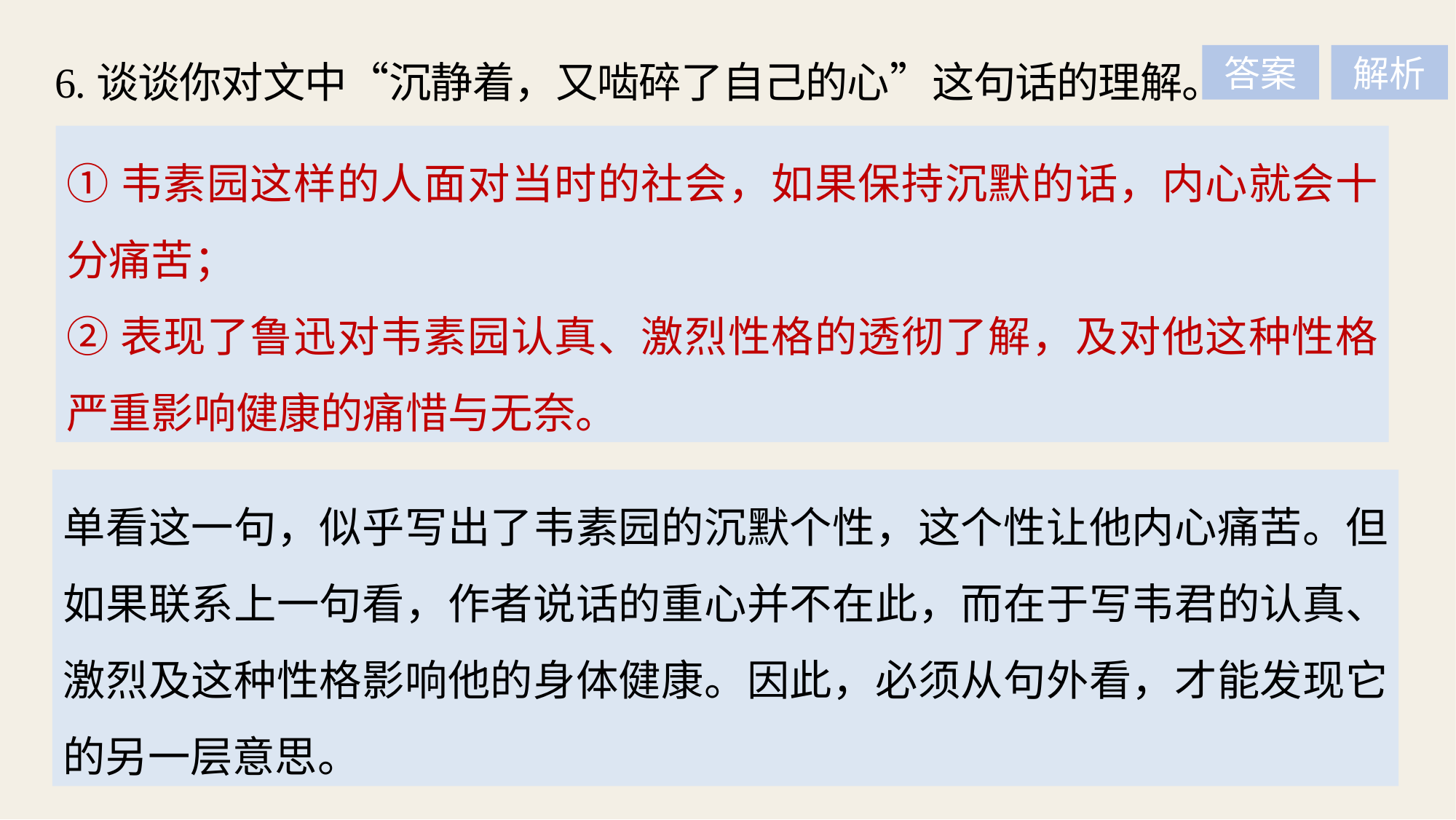

6.谈谈你对文中“沉静着，又啮碎了自己的心”这句话的理解。
答案
解析
①韦素园这样的人面对当时的社会，如果保持沉默的话，内心就会十分痛苦；
②表现了鲁迅对韦素园认真、激烈性格的透彻了解，及对他这种性格严重影响健康的痛惜与无奈。
单看这一句，似乎写出了韦素园的沉默个性，这个性让他内心痛苦。但如果联系上一句看，作者说话的重心并不在此，而在于写韦君的认真、激烈及这种性格影响他的身体健康。因此，必须从句外看，才能发现它的另一层意思。